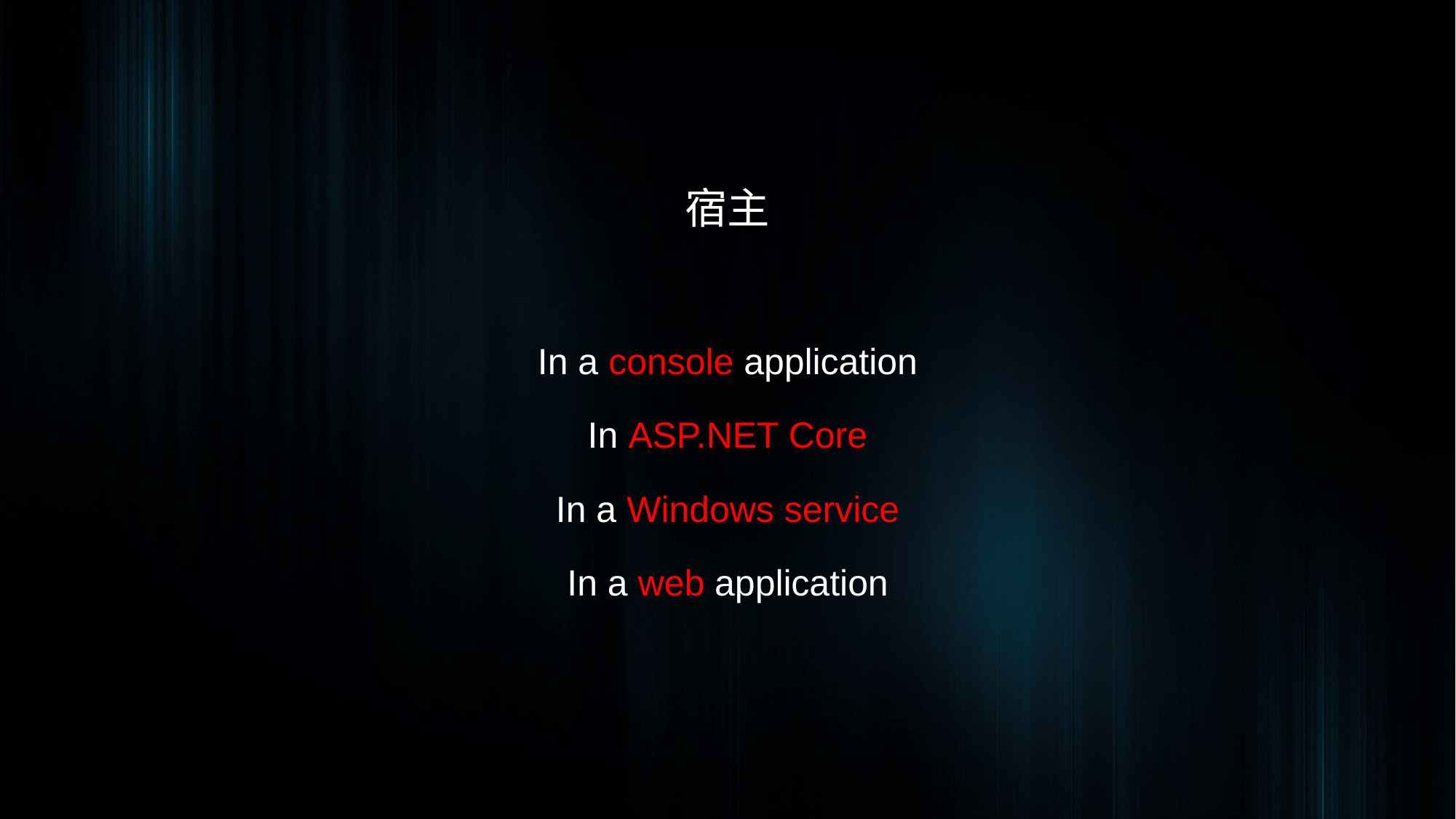

宿主
In a console application
In ASP.NET Core
In a Windows service
In a web application